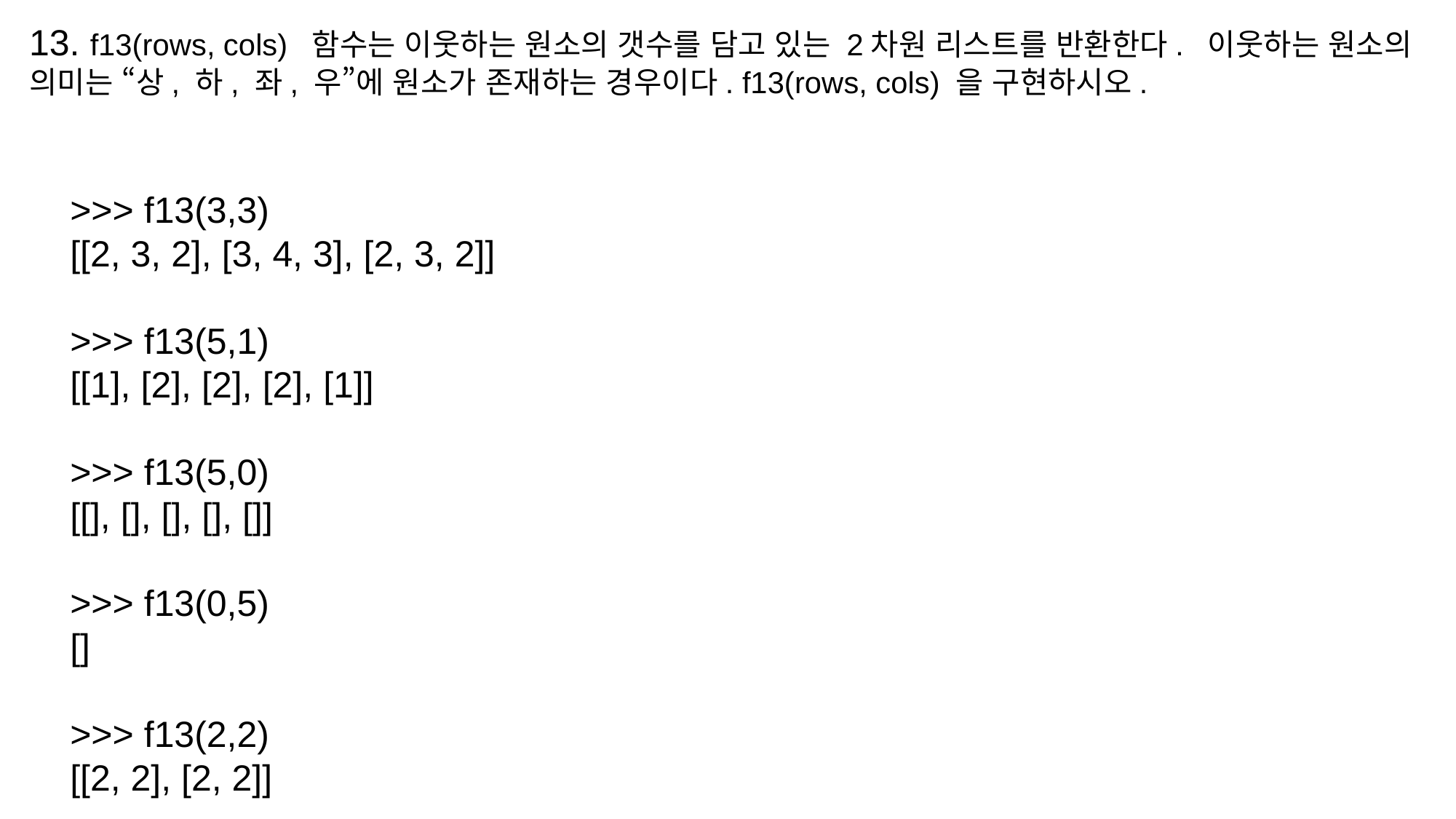

13. f13(rows, cols)  함수는 이웃하는 원소의 갯수를 담고 있는 2차원 리스트를 반환한다.  이웃하는 원소의 의미는 “상, 하, 좌, 우”에 원소가 존재하는 경우이다. f13(rows, cols) 을 구현하시오.

    >>> f13(3,3)
    [[2, 3, 2], [3, 4, 3], [2, 3, 2]]

    >>> f13(5,1)
    [[1], [2], [2], [2], [1]]

    >>> f13(5,0)
    [[], [], [], [], []]

    >>> f13(0,5)
    []

    >>> f13(2,2)
    [[2, 2], [2, 2]]